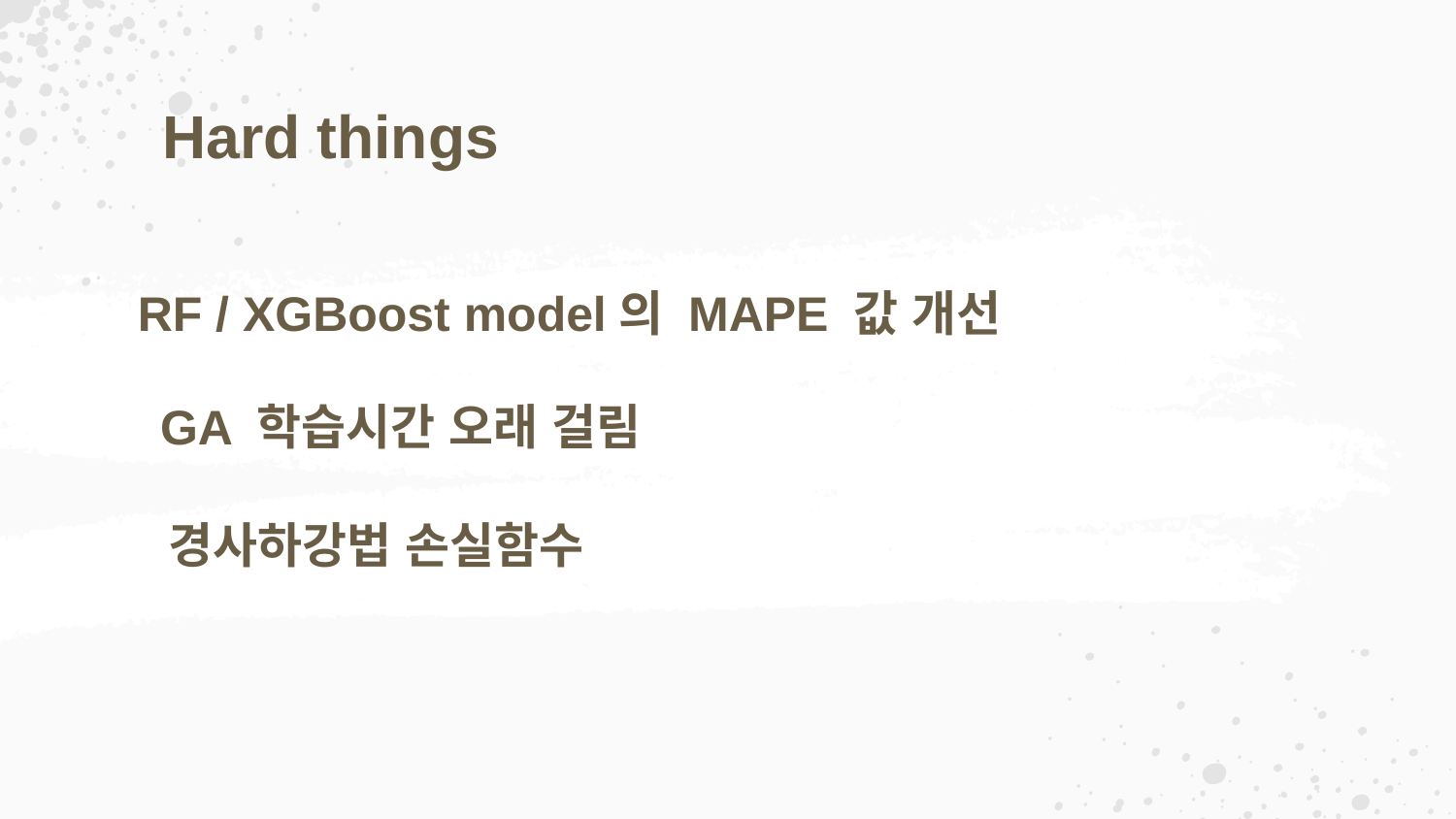

Hard things
RF / XGBoost model의 MAPE 값 개선
GA 학습시간 오래 걸림
경사하강법 손실함수